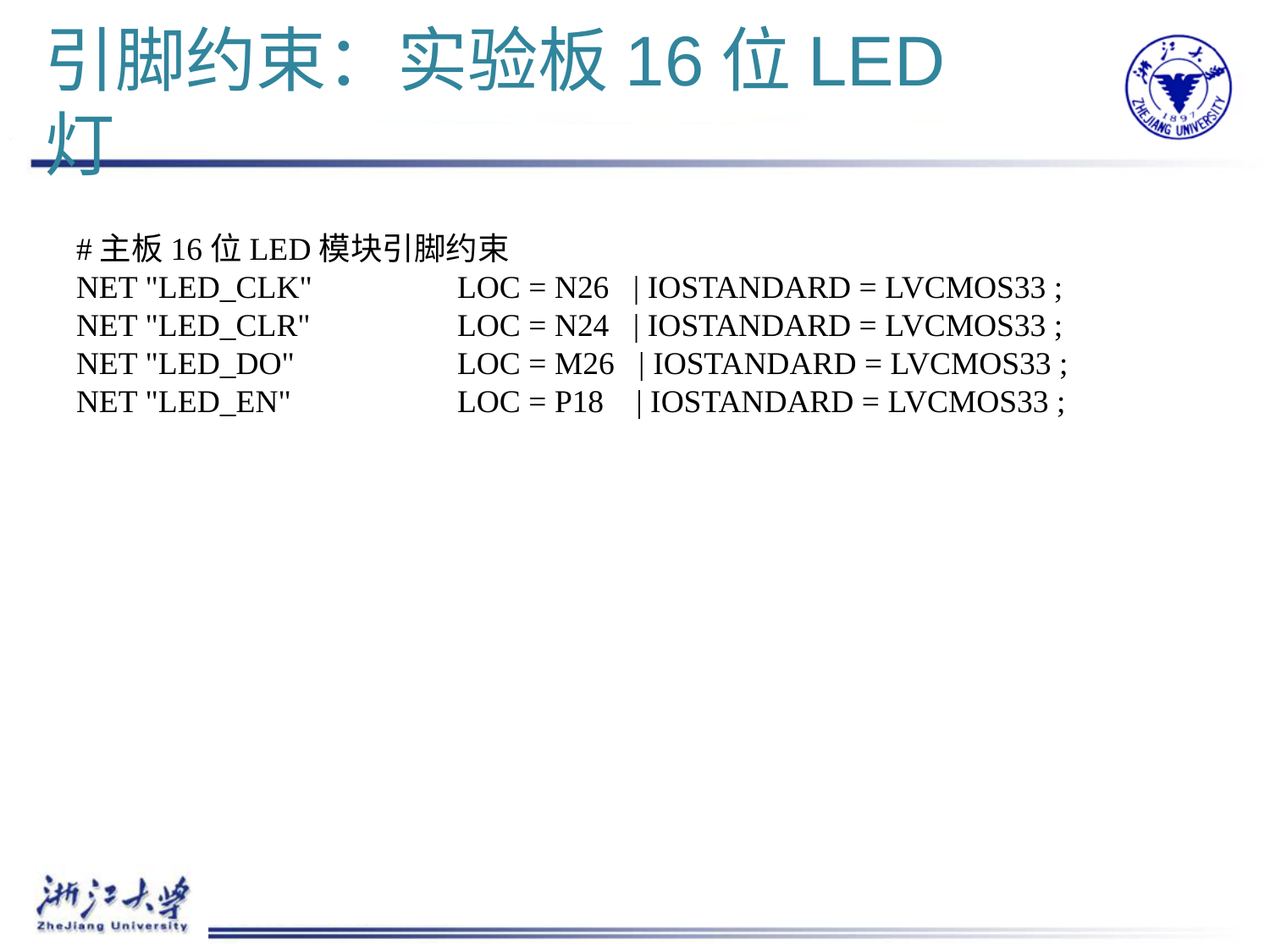

# 引脚约束：实验板16位LED灯
#主板16位LED模块引脚约束
NET "LED_CLK"		LOC = N26   | IOSTANDARD = LVCMOS33 ;
NET "LED_CLR"		LOC = N24   | IOSTANDARD = LVCMOS33 ;
NET "LED_DO"		LOC = M26   | IOSTANDARD = LVCMOS33 ;
NET "LED_EN"		LOC = P18    | IOSTANDARD = LVCMOS33 ;